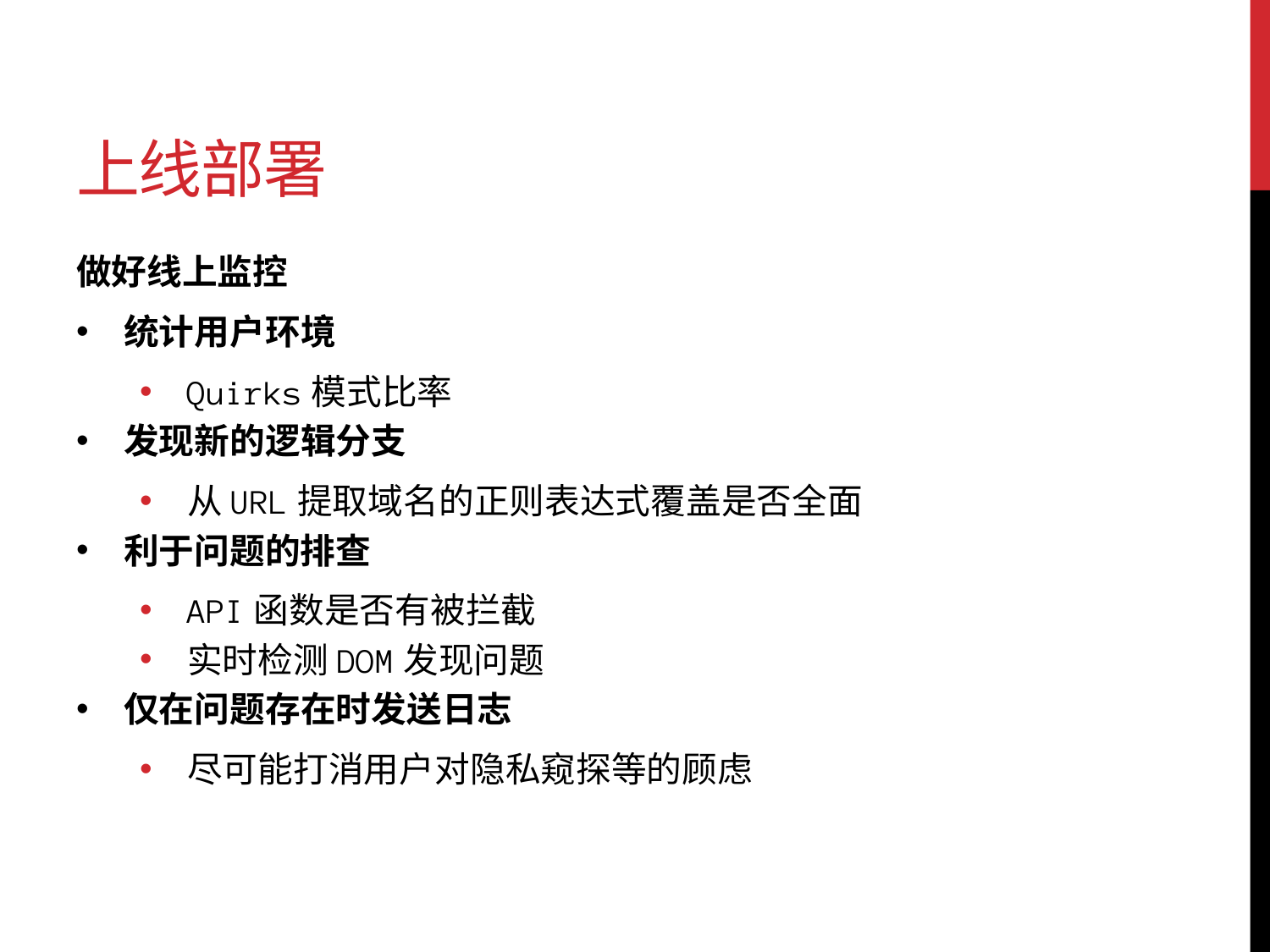

# 上线部署
做好线上监控
统计用户环境
Quirks模式比率
发现新的逻辑分支
从URL提取域名的正则表达式覆盖是否全面
利于问题的排查
API函数是否有被拦截
实时检测DOM发现问题
仅在问题存在时发送日志
尽可能打消用户对隐私窥探等的顾虑